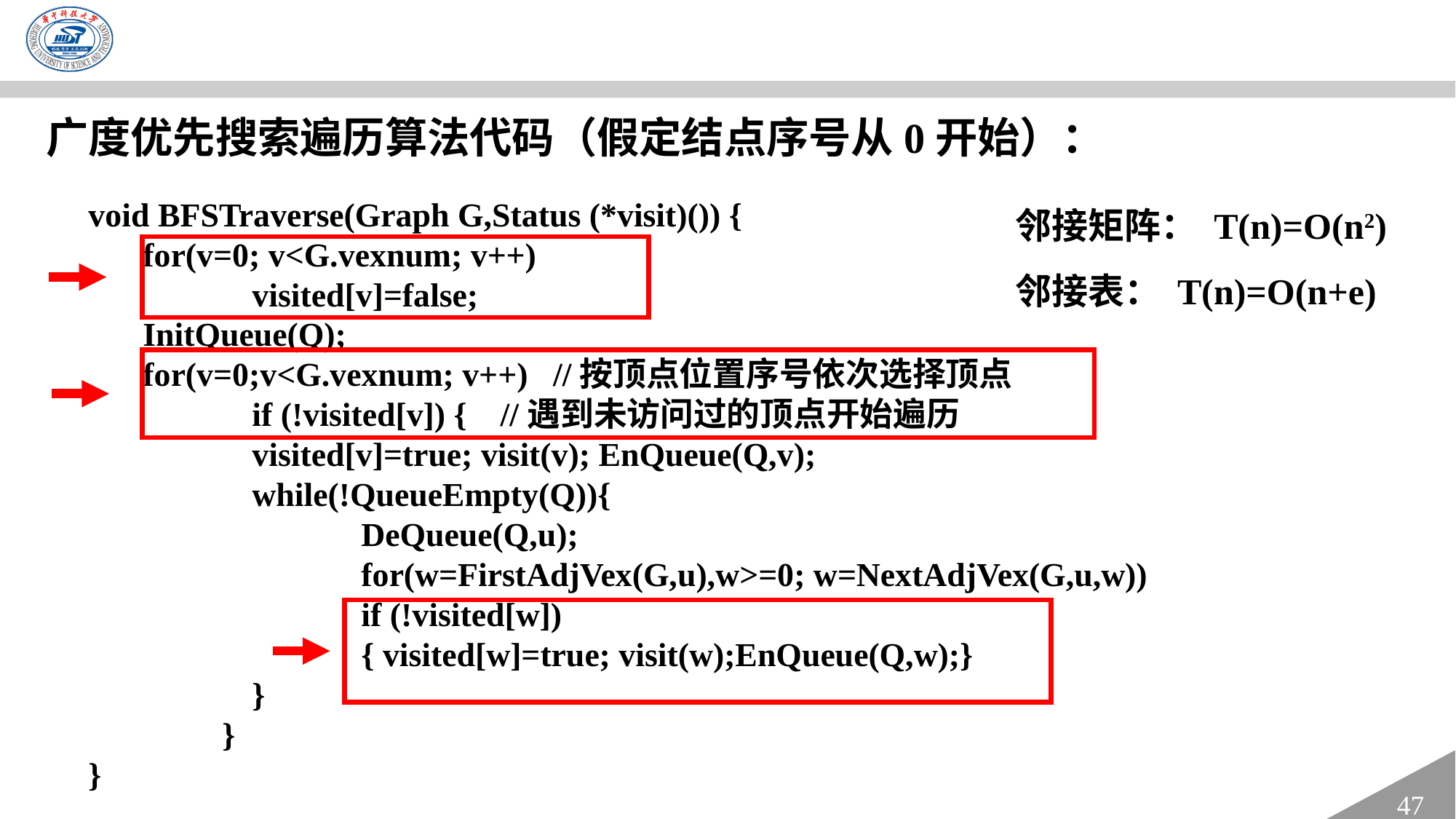

广度优先搜索遍历算法代码（假定结点序号从0开始）：
邻接矩阵： T(n)=O(n2)
邻接表： T(n)=O(n+e)

void BFSTraverse(Graph G,Status (*visit)()) {
for(v=0; v<G.vexnum; v++)
	visited[v]=false;
InitQueue(Q);
for(v=0;v<G.vexnum; v++)   //按顶点位置序号依次选择顶点
	if (!visited[v]) {    //遇到未访问过的顶点开始遍历
visited[v]=true; visit(v); EnQueue(Q,v);
while(!QueueEmpty(Q)){
	DeQueue(Q,u);
	for(w=FirstAdjVex(G,u),w>=0; w=NextAdjVex(G,u,w))
if (!visited[w])
{ visited[w]=true; visit(w);EnQueue(Q,w);}
}
                }
}